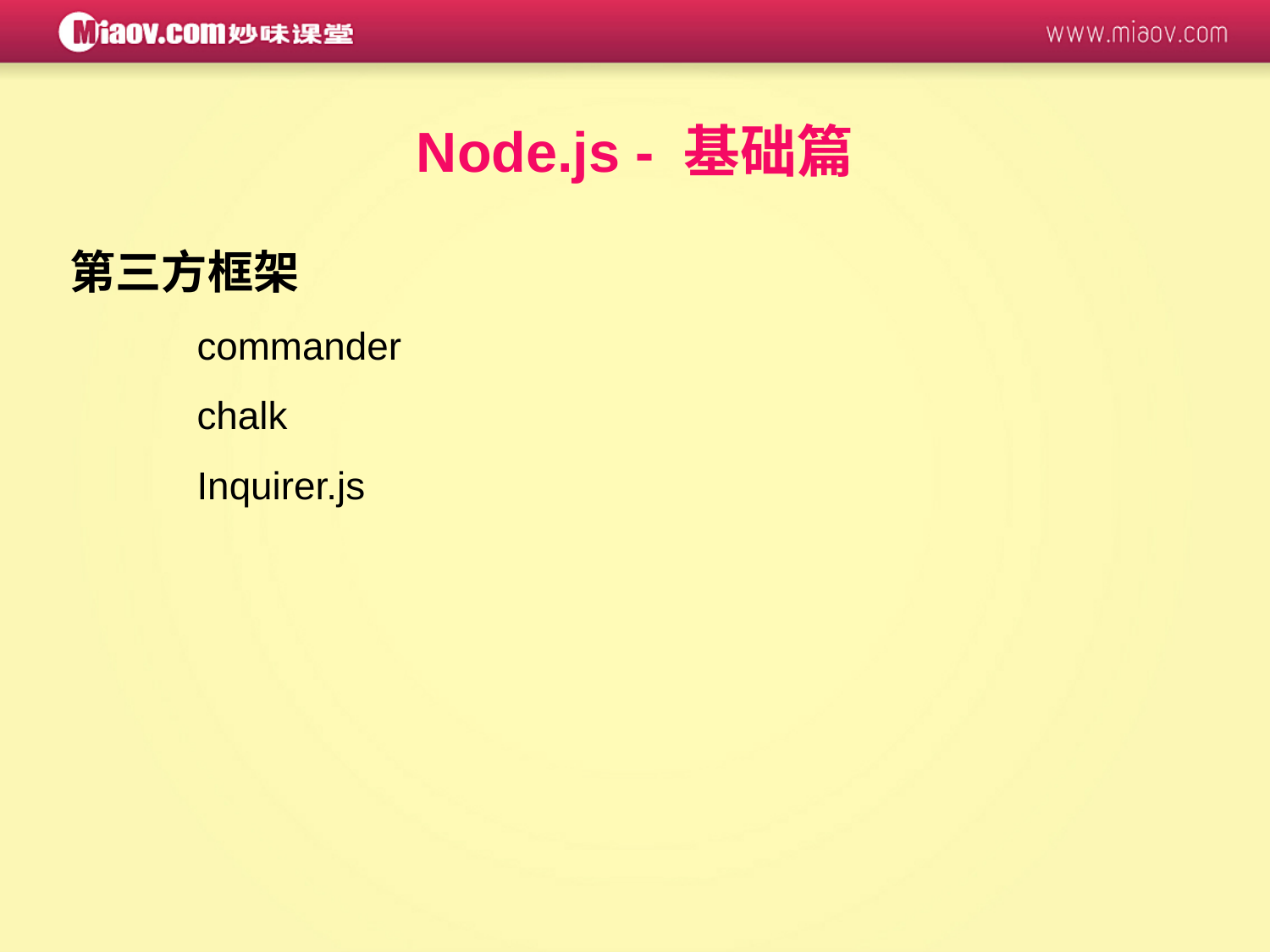

Node.js - 基础篇
第三方框架
	commander
	chalk
	Inquirer.js